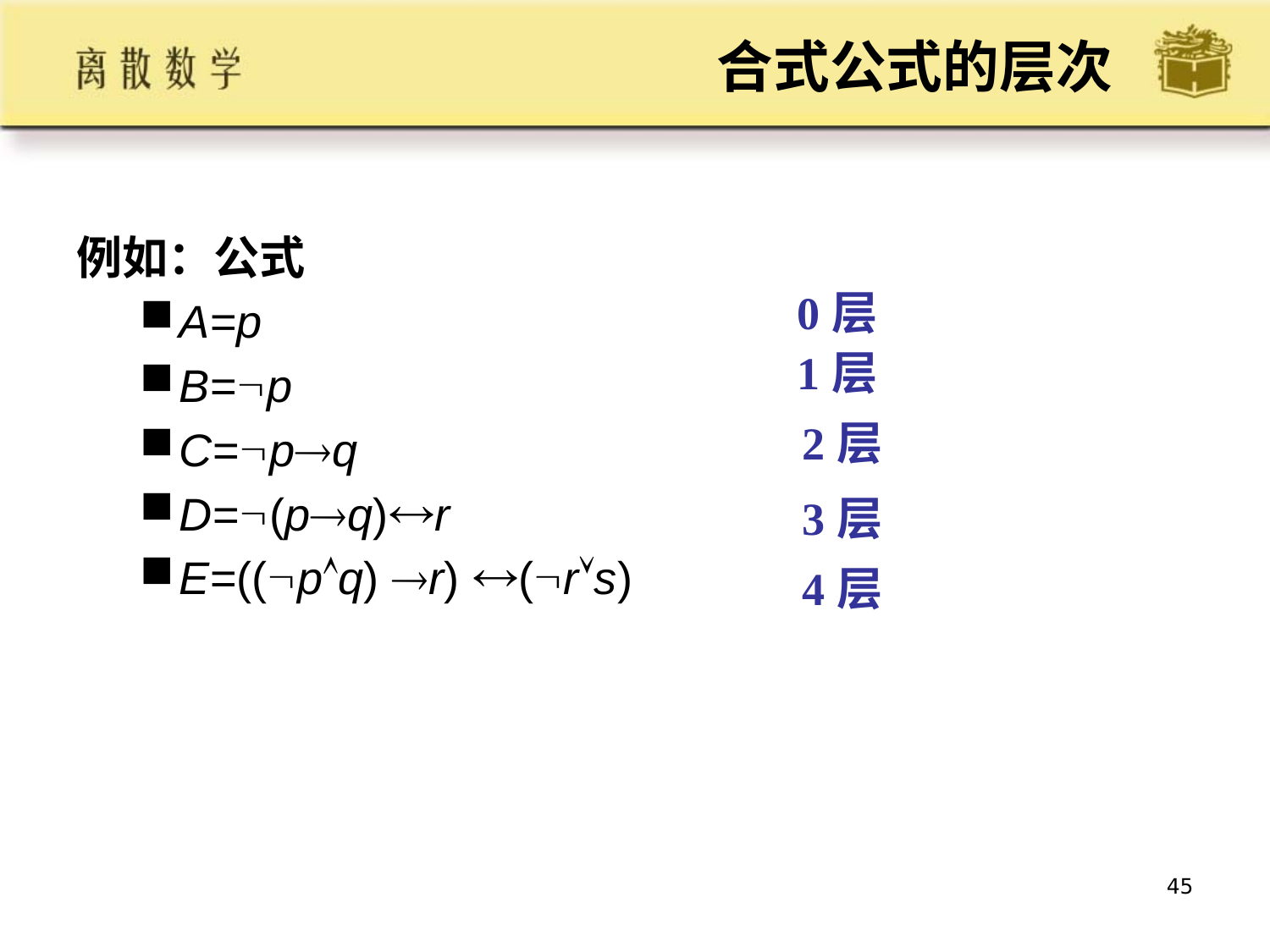

# 合式公式的层次
例如：公式
A=p
B=¬p
C=¬p→q
D=¬(p→q)↔r
E=((¬p∧q) →r) ↔(¬r∨s)
0层
1层
2层
3层
4层
45